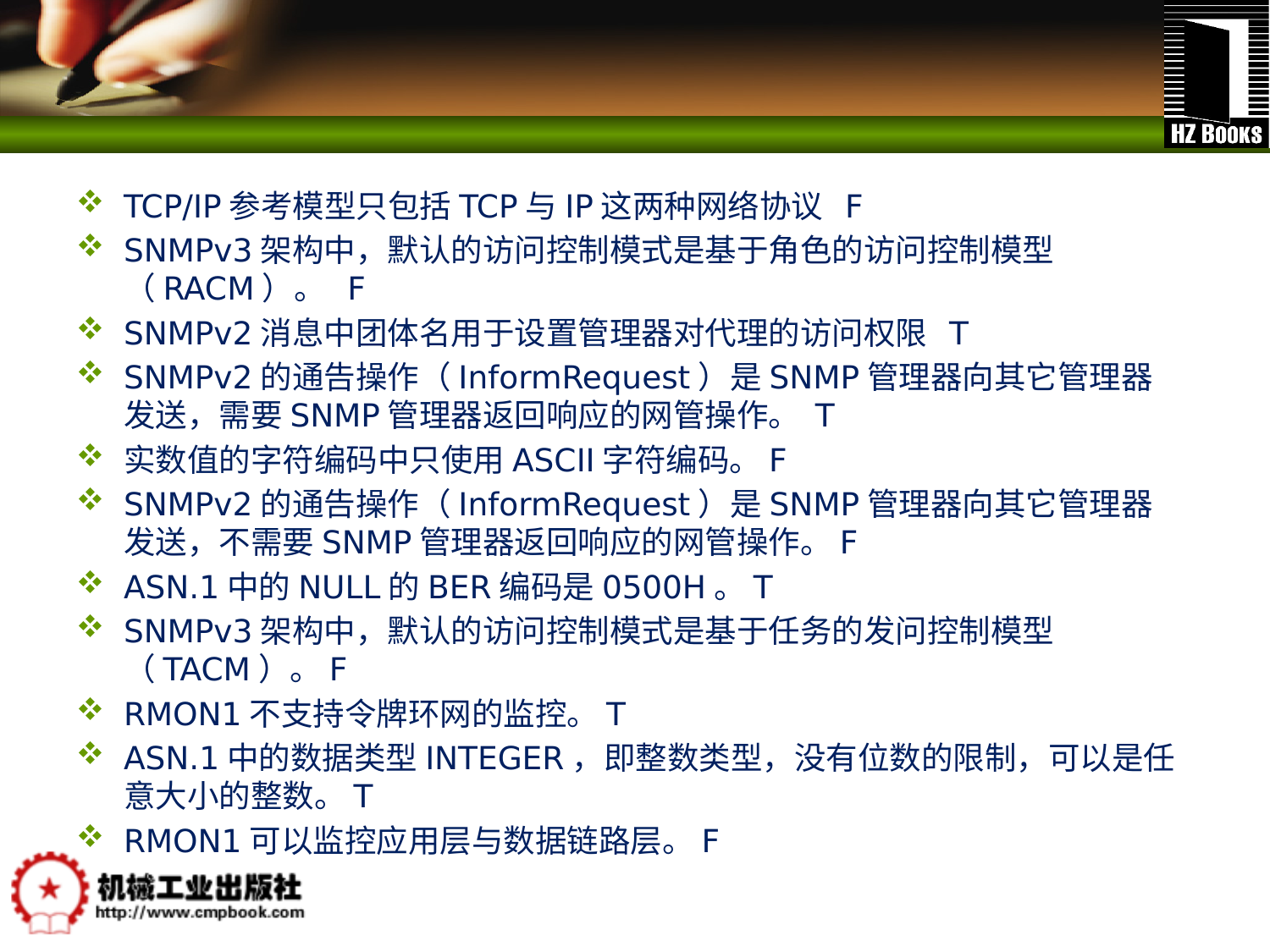

#
TCP/IP参考模型只包括TCP与IP这两种网络协议  F
SNMPv3架构中，默认的访问控制模式是基于角色的访问控制模型（RACM）。  F
SNMPv2消息中团体名用于设置管理器对代理的访问权限  T
SNMPv2的通告操作（InformRequest）是SNMP管理器向其它管理器发送，需要SNMP管理器返回响应的网管操作。 T
实数值的字符编码中只使用ASCII字符编码。F
SNMPv2的通告操作（InformRequest）是SNMP管理器向其它管理器发送，不需要SNMP管理器返回响应的网管操作。F
ASN.1中的NULL的BER编码是0500H。T
SNMPv3架构中，默认的访问控制模式是基于任务的发问控制模型（TACM）。F
RMON1不支持令牌环网的监控。T
ASN.1中的数据类型INTEGER，即整数类型，没有位数的限制，可以是任意大小的整数。T
RMON1可以监控应用层与数据链路层。F